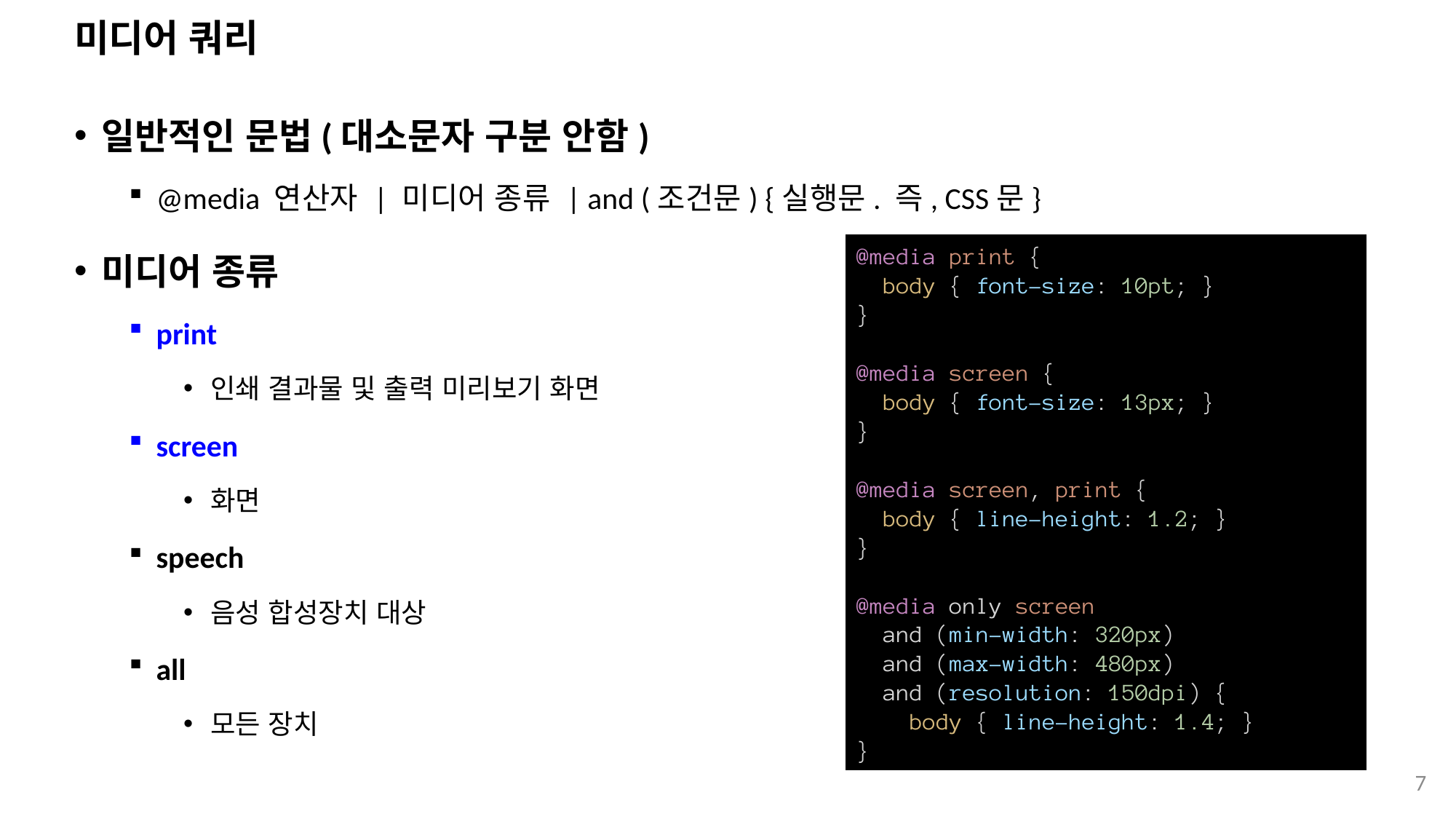

# 미디어 쿼리
일반적인 문법(대소문자 구분 안함)
@media 연산자 | 미디어 종류 | and (조건문) {실행문. 즉, CSS문}
미디어 종류
print
인쇄 결과물 및 출력 미리보기 화면
screen
화면
speech
음성 합성장치 대상
all
모든 장치

@media print {
  body { font-size: 10pt; }
}
@media screen {
  body { font-size: 13px; }
}
@media screen, print {
  body { line-height: 1.2; }
}
@media only screen
  and (min-width: 320px)
  and (max-width: 480px)
  and (resolution: 150dpi) {
    body { line-height: 1.4; }
}
7